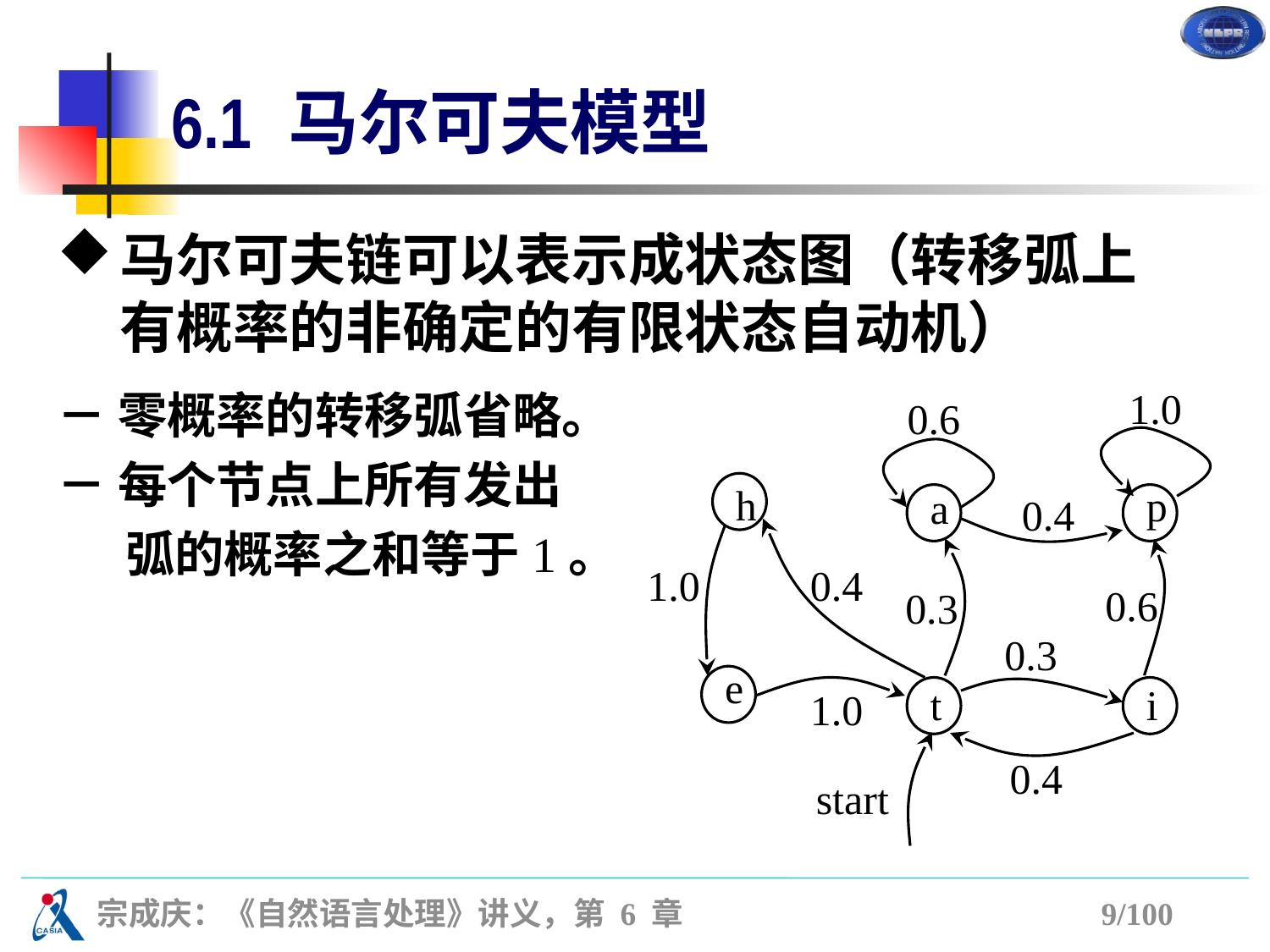

# 6.1 马尔可夫模型
马尔可夫链可以表示成状态图（转移弧上有概率的非确定的有限状态自动机）
－ 零概率的转移弧省略。
－ 每个节点上所有发出
     弧的概率之和等于1。
1.0

0.6

h

p

a

0.4

0.4

1.0

0.3
0.3

e

t

i

1.0

0.4

0.6

start